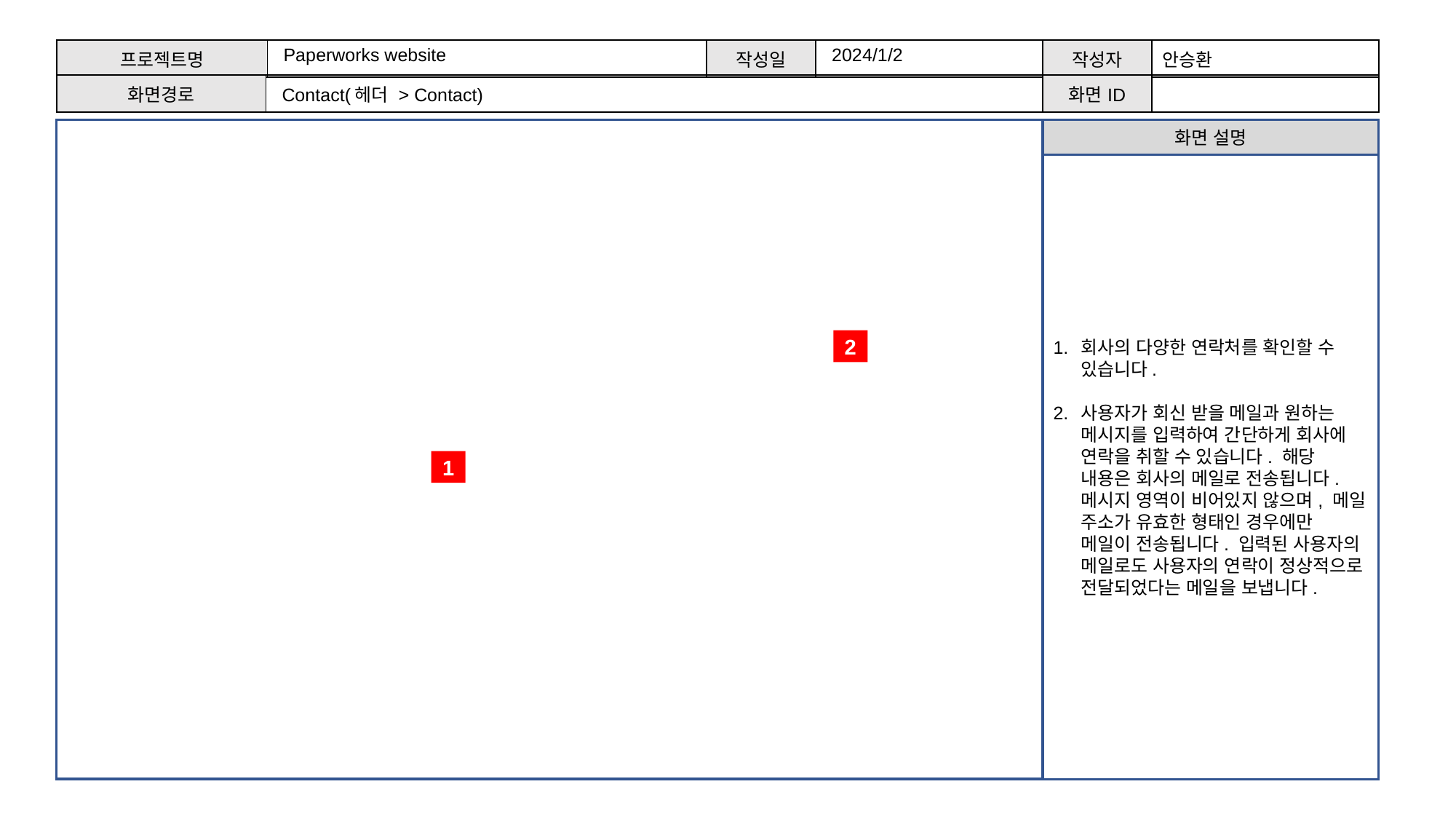

| 프로젝트명 | Paperworks website |
| --- | --- |
| 작성일 | 2024/1/2 |
| --- | --- |
| 작성자 | 안승환 |
| --- | --- |
| 화면경로 | Contact(헤더 > Contact) |
| --- | --- |
| 화면ID |  |
| --- | --- |

화면 설명
회사의 다양한 연락처를 확인할 수 있습니다.

사용자가 회신 받을 메일과 원하는 메시지를 입력하여 간단하게 회사에 연락을 취할 수 있습니다. 해당 내용은 회사의 메일로 전송됩니다. 메시지 영역이 비어있지 않으며, 메일 주소가 유효한 형태인 경우에만 메일이 전송됩니다. 입력된 사용자의 메일로도 사용자의 연락이 정상적으로 전달되었다는 메일을 보냅니다.
2
1